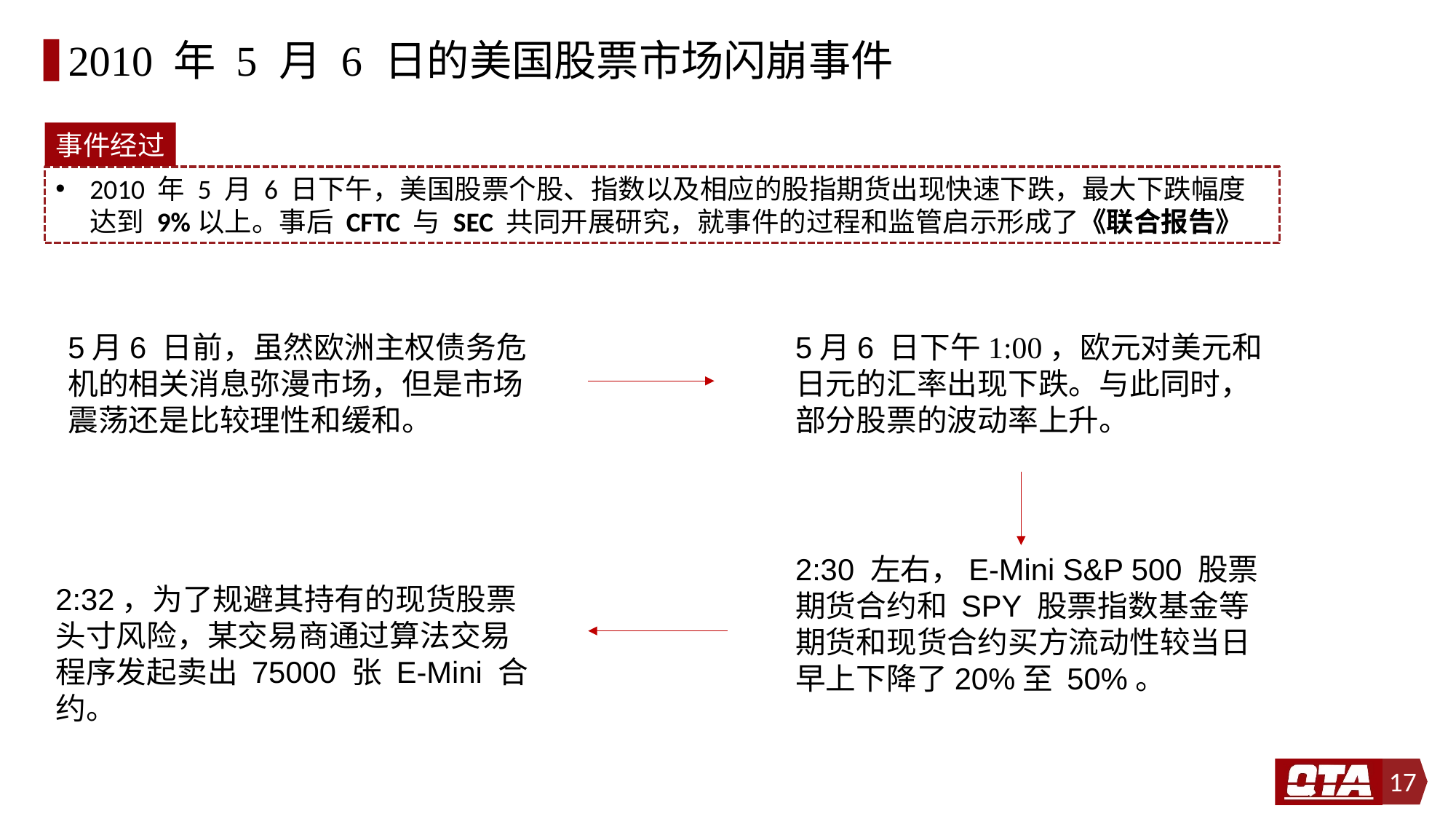

# 2010 年 5 月 6 日的美国股票市场闪崩事件
事件经过
2010 年 5 月 6 日下午，美国股票个股、指数以及相应的股指期货出现快速下跌，最大下跌幅度达到 9%以上。事后 CFTC 与 SEC 共同开展研究，就事件的过程和监管启示形成了《联合报告》
5月6 日前，虽然欧洲主权债务危机的相关消息弥漫市场，但是市场震荡还是比较理性和缓和。
5月6 日下午1:00，欧元对美元和日元的汇率出现下跌。与此同时，部分股票的波动率上升。
2:30 左右，E-Mini S&P 500 股票期货合约和 SPY 股票指数基金等期货和现货合约买方流动性较当日早上下降了20%至 50%。
2:32，为了规避其持有的现货股票头寸风险，某交易商通过算法交易程序发起卖出 75000 张 E-Mini 合约。
17